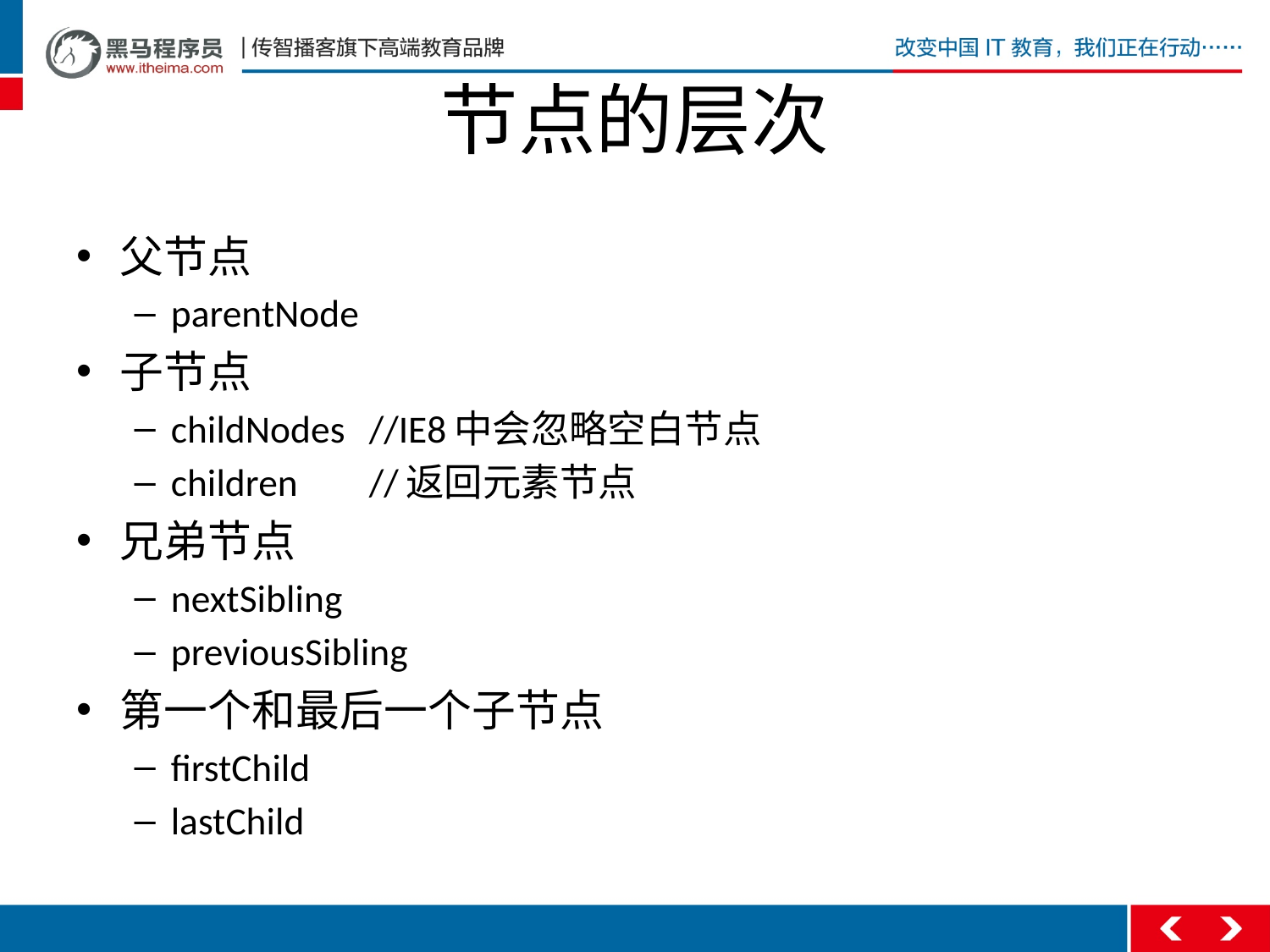

# 节点的层次
父节点
parentNode
子节点
childNodes	//IE8中会忽略空白节点
children		//返回元素节点
兄弟节点
nextSibling
previousSibling
第一个和最后一个子节点
firstChild
lastChild